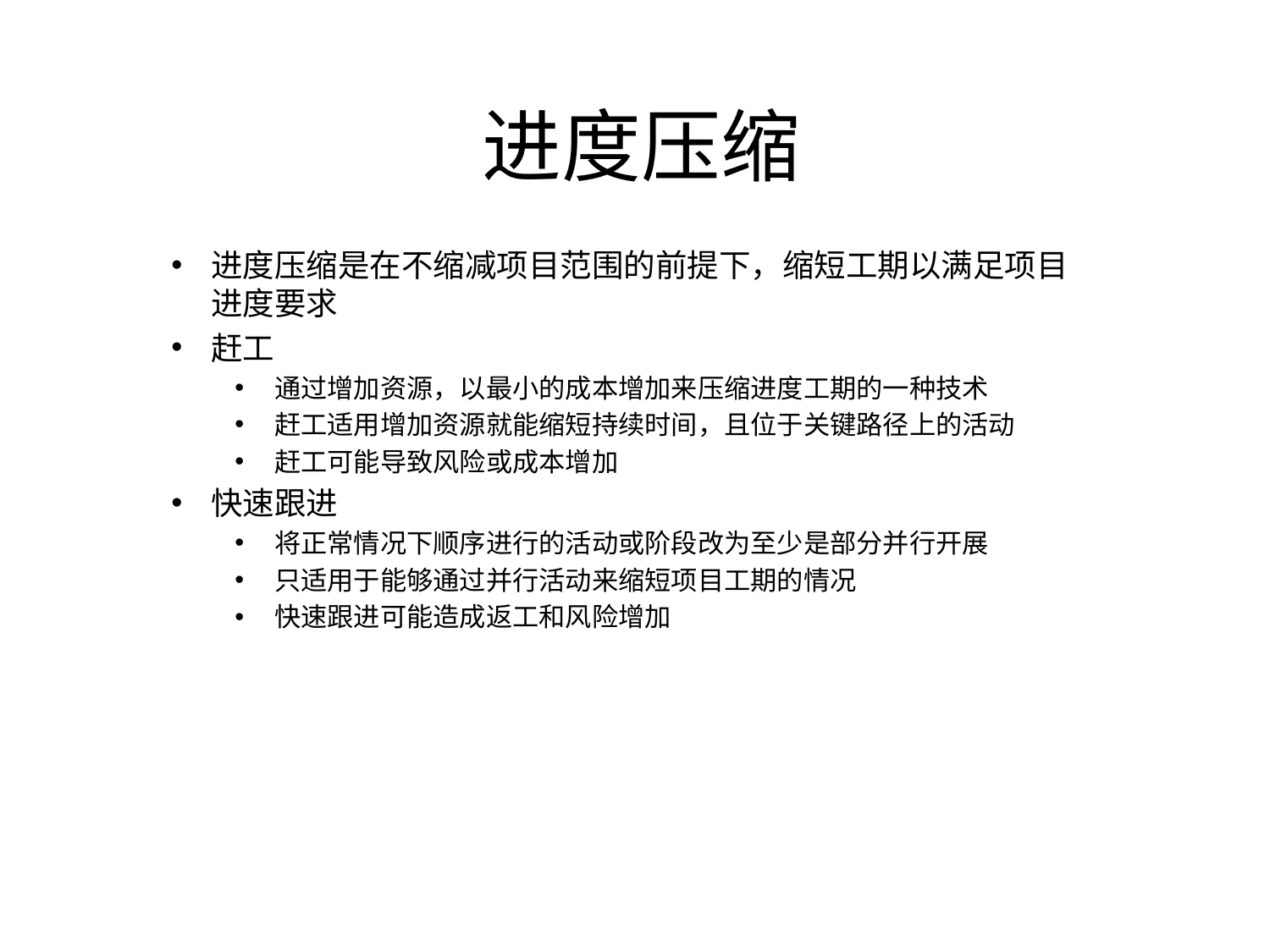

# 进度压缩
进度压缩是在不缩减项目范围的前提下，缩短工期以满足项目进度要求
赶工
通过增加资源，以最小的成本增加来压缩进度工期的一种技术
赶工适用增加资源就能缩短持续时间，且位于关键路径上的活动
赶工可能导致风险或成本增加
快速跟进
将正常情况下顺序进行的活动或阶段改为至少是部分并行开展
只适用于能够通过并行活动来缩短项目工期的情况
快速跟进可能造成返工和风险增加